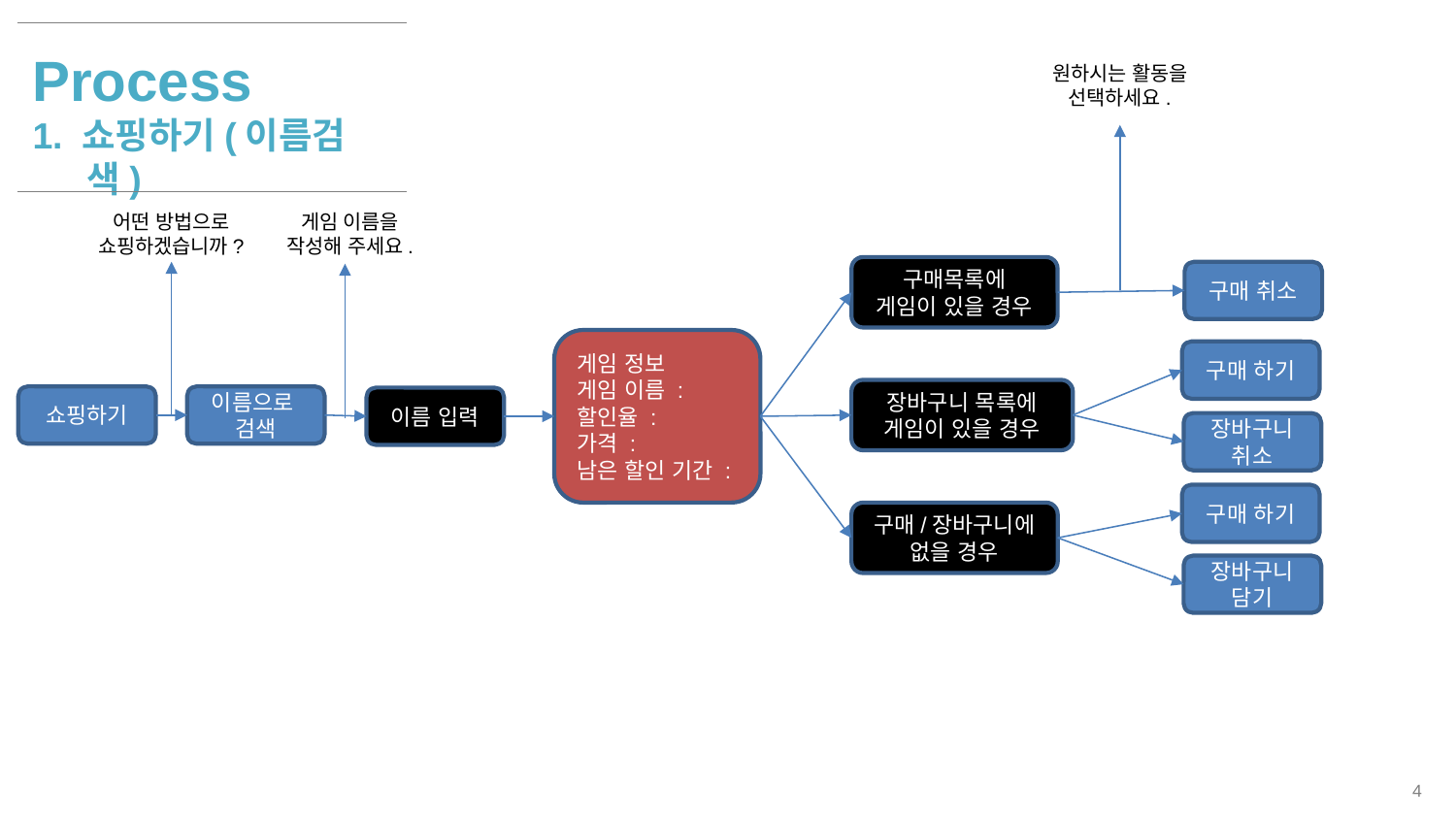

Process
1. 쇼핑하기(이름검색)
원하시는 활동을 선택하세요.
어떤 방법으로 쇼핑하겠습니까?
게임 이름을 작성해 주세요.
구매목록에 게임이 있을 경우
구매 취소
게임 정보
게임 이름 :
할인율 :
가격 :
남은 할인 기간 :
구매 하기
장바구니 목록에 게임이 있을 경우
쇼핑하기
이름으로
검색
이름 입력
장바구니 취소
구매 하기
구매/장바구니에 없을 경우
장바구니 담기